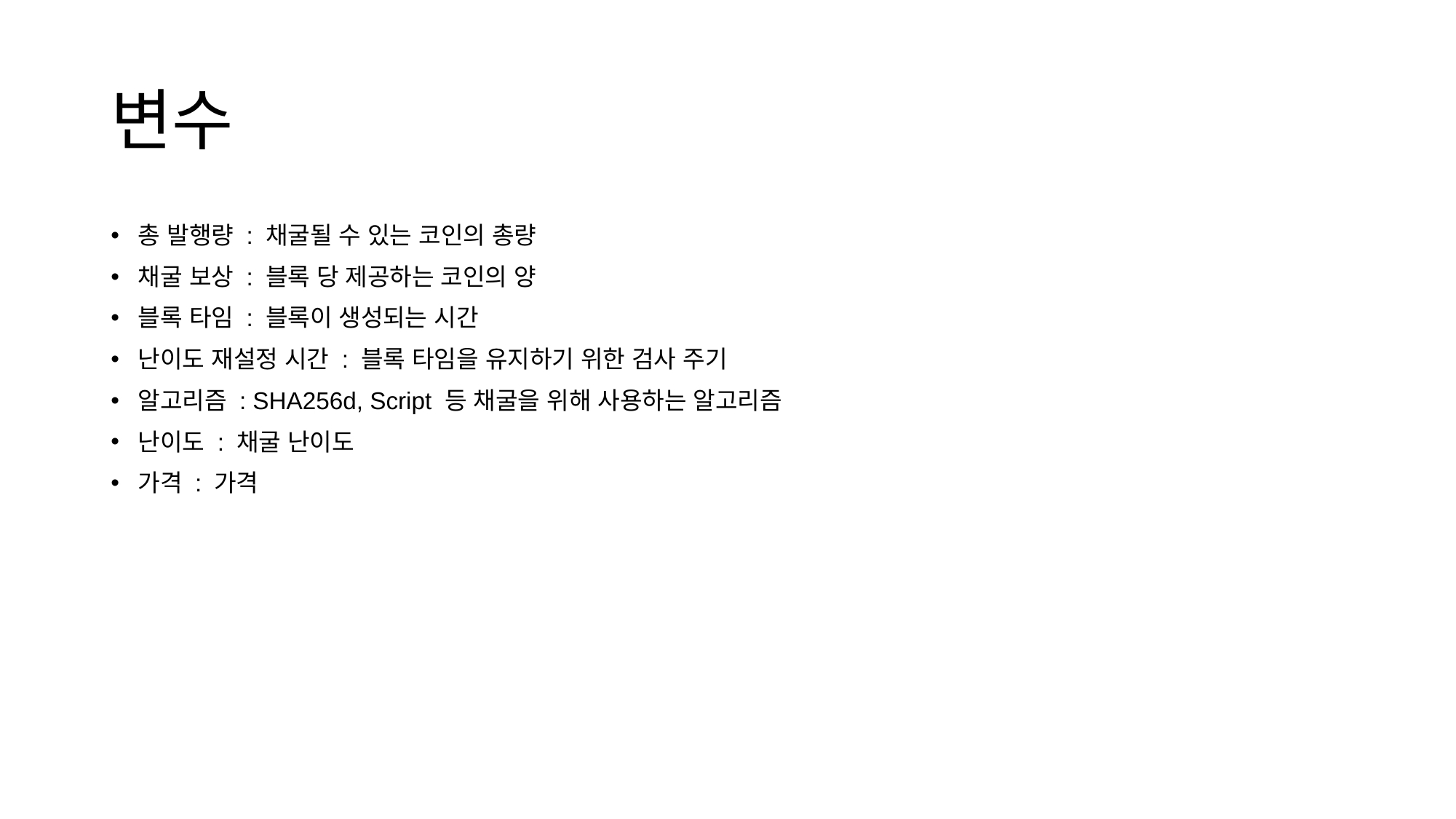

# 변수
총 발행량 : 채굴될 수 있는 코인의 총량
채굴 보상 : 블록 당 제공하는 코인의 양
블록 타임 : 블록이 생성되는 시간
난이도 재설정 시간 : 블록 타임을 유지하기 위한 검사 주기
알고리즘 : SHA256d, Script 등 채굴을 위해 사용하는 알고리즘
난이도 : 채굴 난이도
가격 : 가격